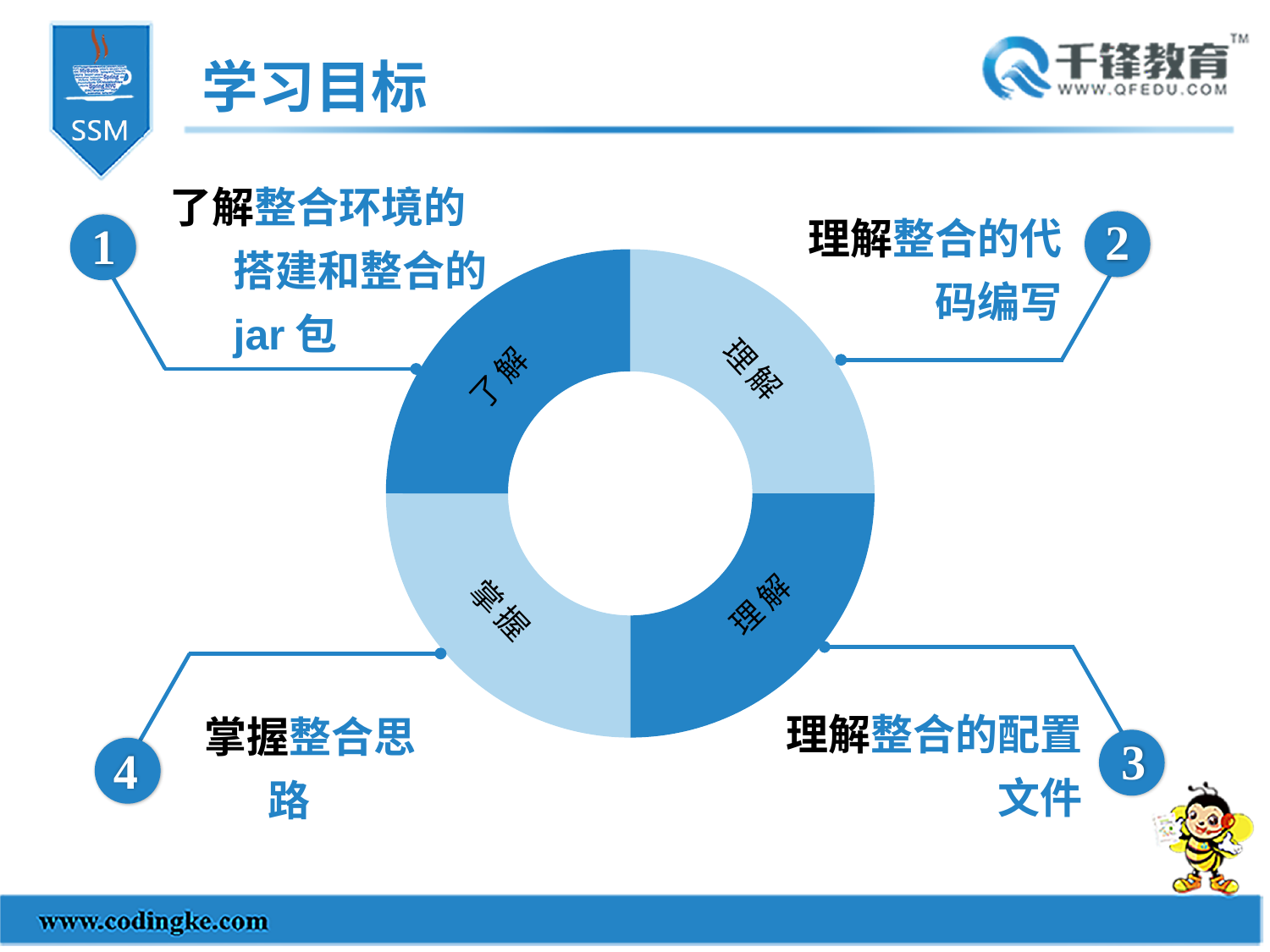

学习目标
了解整合环境的搭建和整合的jar包
1

理解整合的代码编写
2

### Chart

| Category | 销售额 |
|---|---|
| 掌握知识 | 2.5 |
| 理解知识 | 2.5 |
| 熟悉知识 | 2.5 |
| 了解知识 | 2.5 |
了解
理解
理解
掌握
理解整合的配置文件
3

掌握整合思路
4